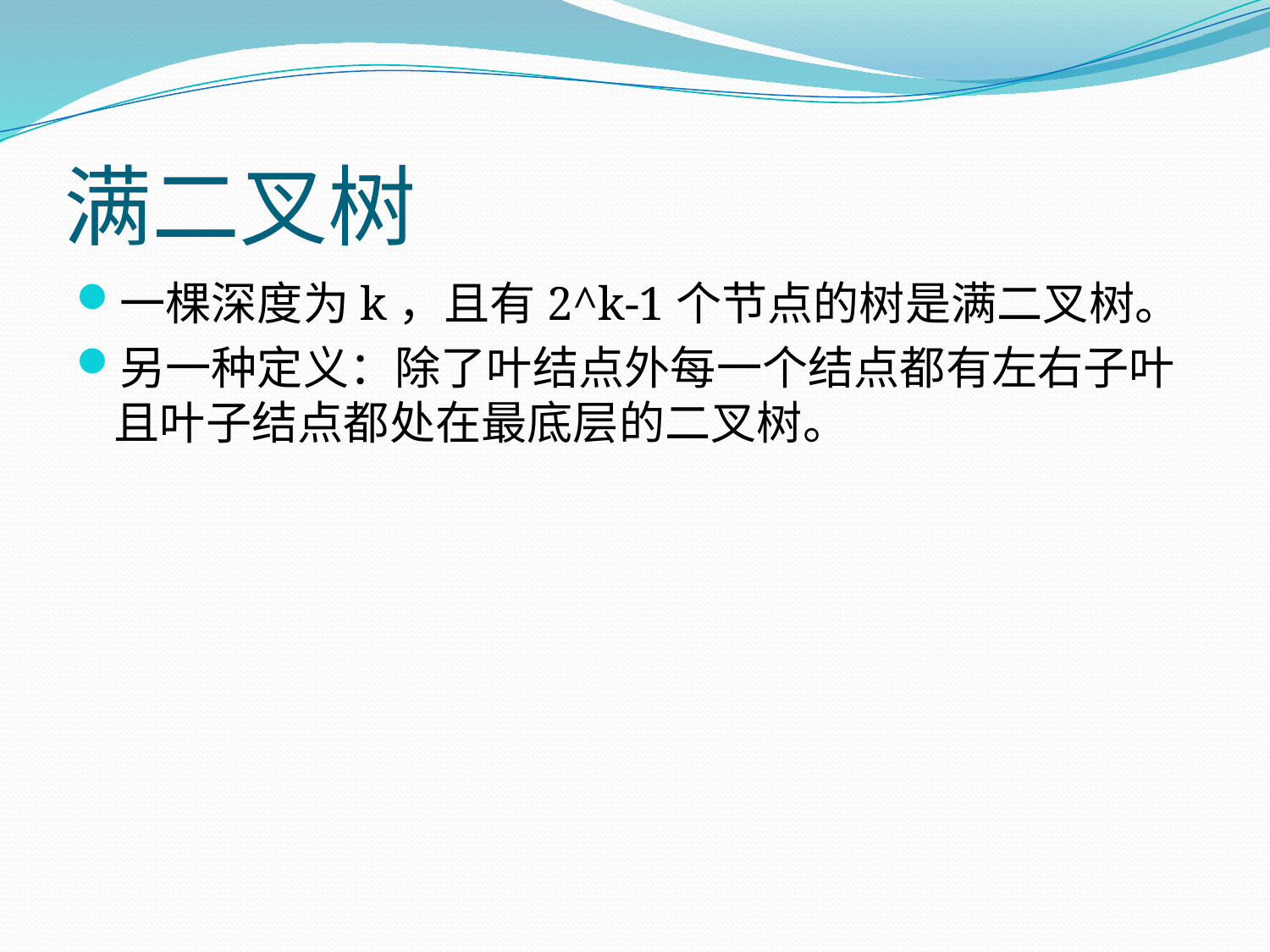

# 满二叉树
一棵深度为k，且有2^k-1个节点的树是满二叉树。
另一种定义：除了叶结点外每一个结点都有左右子叶且叶子结点都处在最底层的二叉树。